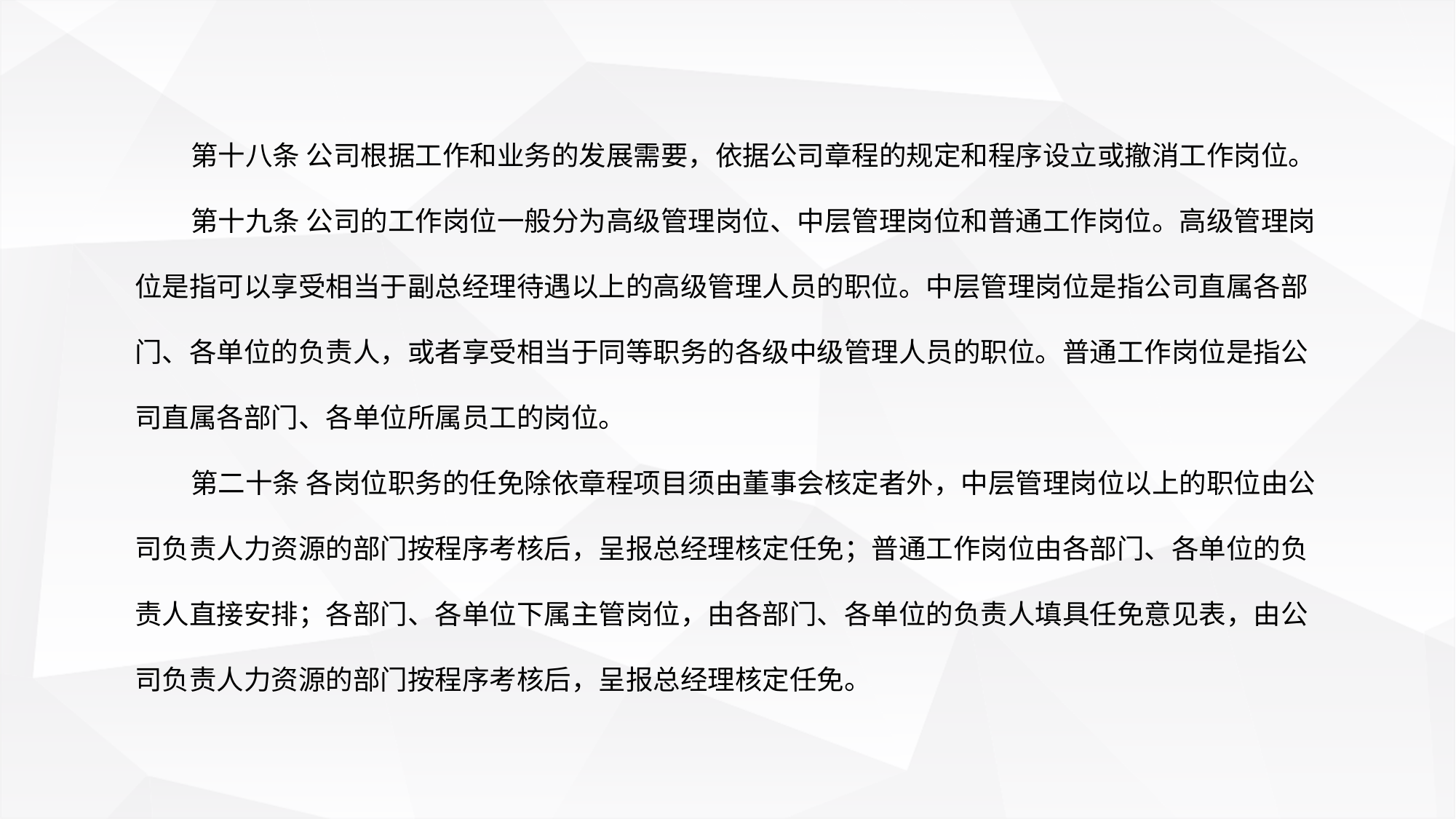

第十八条 公司根据工作和业务的发展需要，依据公司章程的规定和程序设立或撤消工作岗位。
        第十九条 公司的工作岗位一般分为高级管理岗位、中层管理岗位和普通工作岗位。高级管理岗位是指可以享受相当于副总经理待遇以上的高级管理人员的职位。中层管理岗位是指公司直属各部门、各单位的负责人，或者享受相当于同等职务的各级中级管理人员的职位。普通工作岗位是指公司直属各部门、各单位所属员工的岗位。
        第二十条 各岗位职务的任免除依章程项目须由董事会核定者外，中层管理岗位以上的职位由公司负责人力资源的部门按程序考核后，呈报总经理核定任免；普通工作岗位由各部门、各单位的负责人直接安排；各部门、各单位下属主管岗位，由各部门、各单位的负责人填具任免意见表，由公司负责人力资源的部门按程序考核后，呈报总经理核定任免。